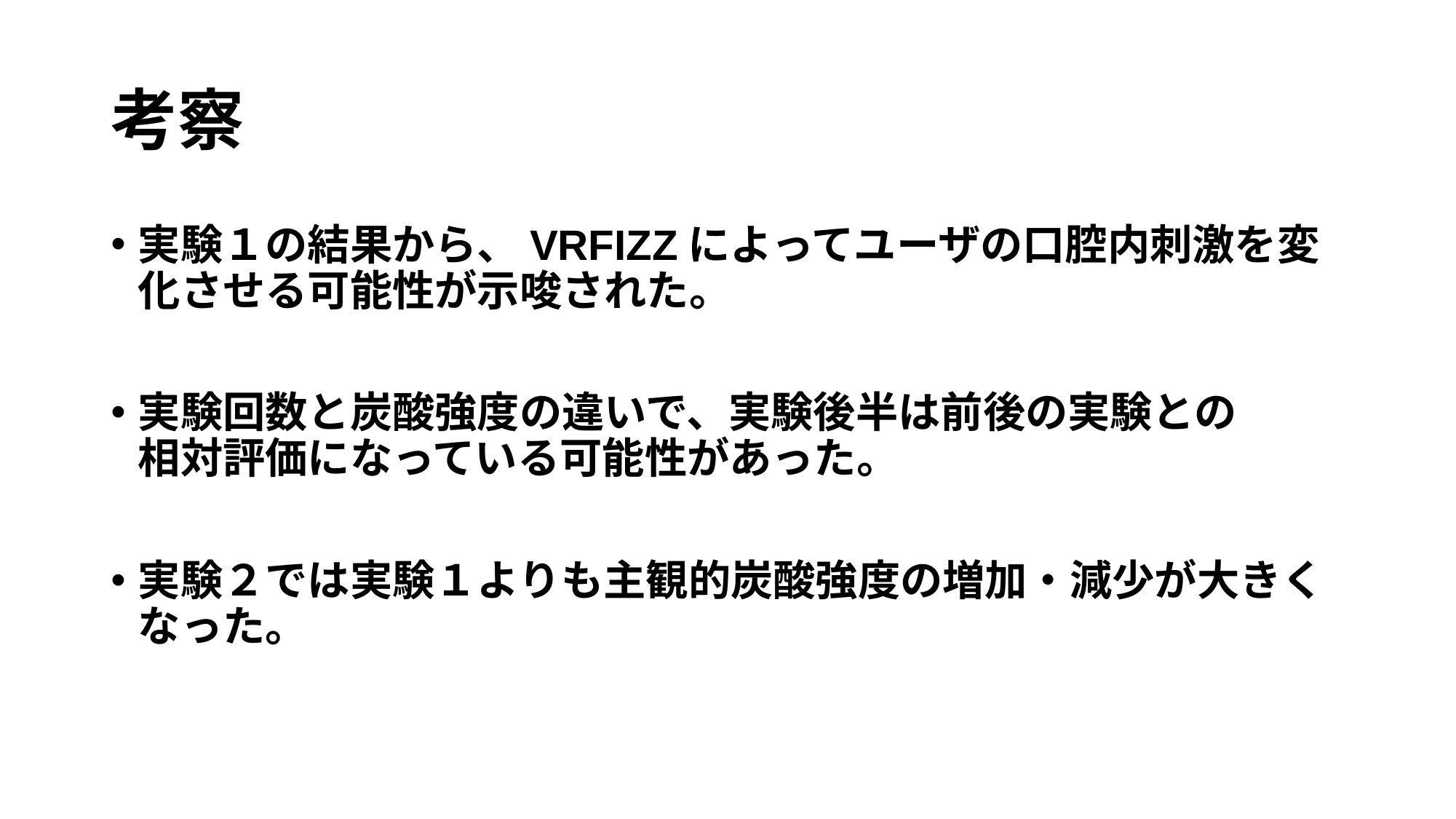

# 考察
実験１の結果から、VRFIZZによってユーザの口腔内刺激を変化させる可能性が示唆された。

実験回数と炭酸強度の違いで、実験後半は前後の実験との
相対評価になっている可能性があった。

実験２では実験１よりも主観的炭酸強度の増加・減少が大きくなった。